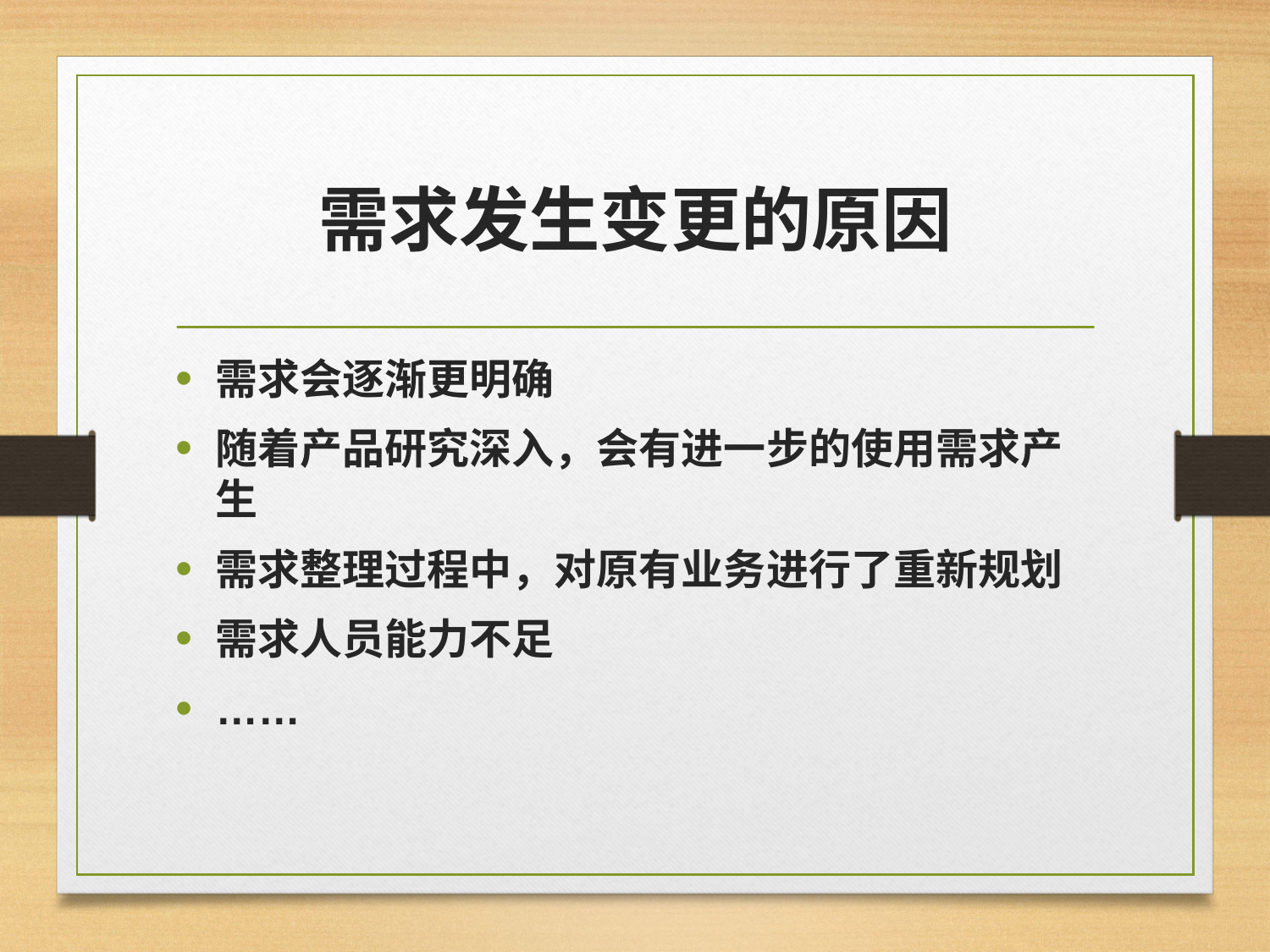

# 需求发生变更的原因
需求会逐渐更明确
随着产品研究深入，会有进一步的使用需求产生
需求整理过程中，对原有业务进行了重新规划
需求人员能力不足
……